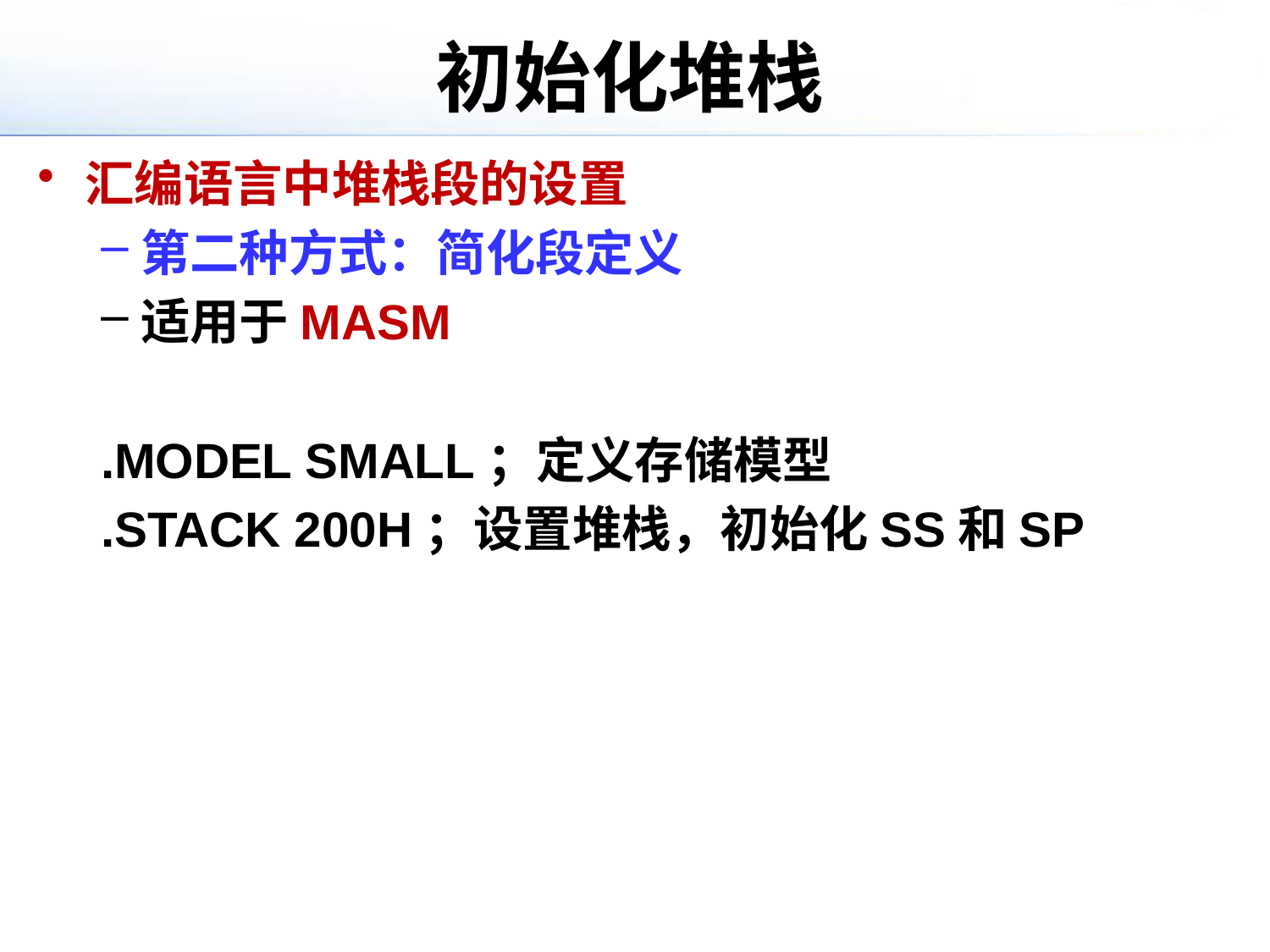

# 初始化堆栈
汇编语言中堆栈段的设置
第二种方式：简化段定义
适用于MASM

.MODEL SMALL；定义存储模型
.STACK 200H；设置堆栈，初始化SS和SP